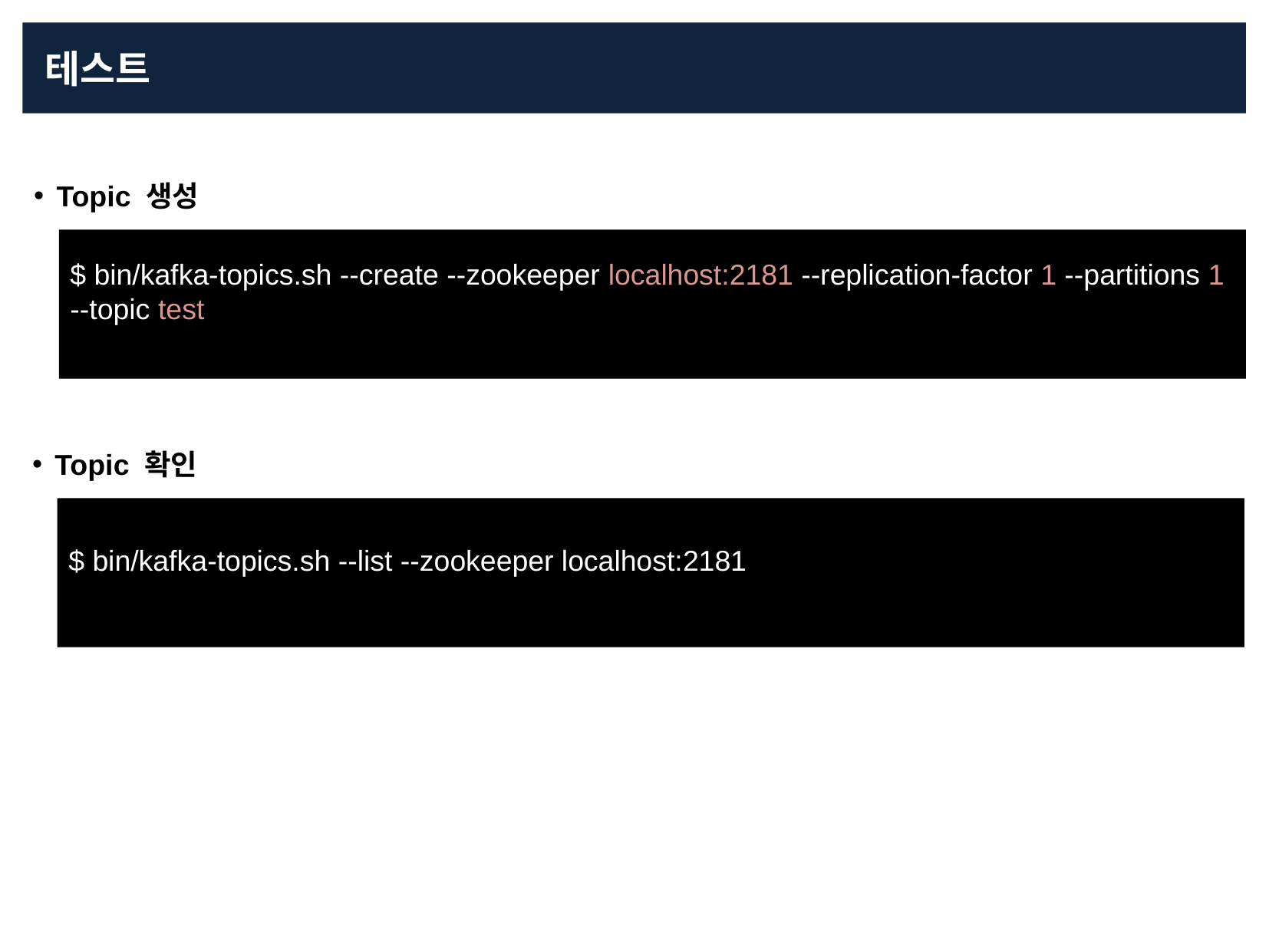

테스트
Topic 생성
$ bin/kafka-topics.sh --create --zookeeper localhost:2181 --replication-factor 1 --partitions 1 --topic test

Topic 확인
$ bin/kafka-topics.sh --list --zookeeper localhost:2181